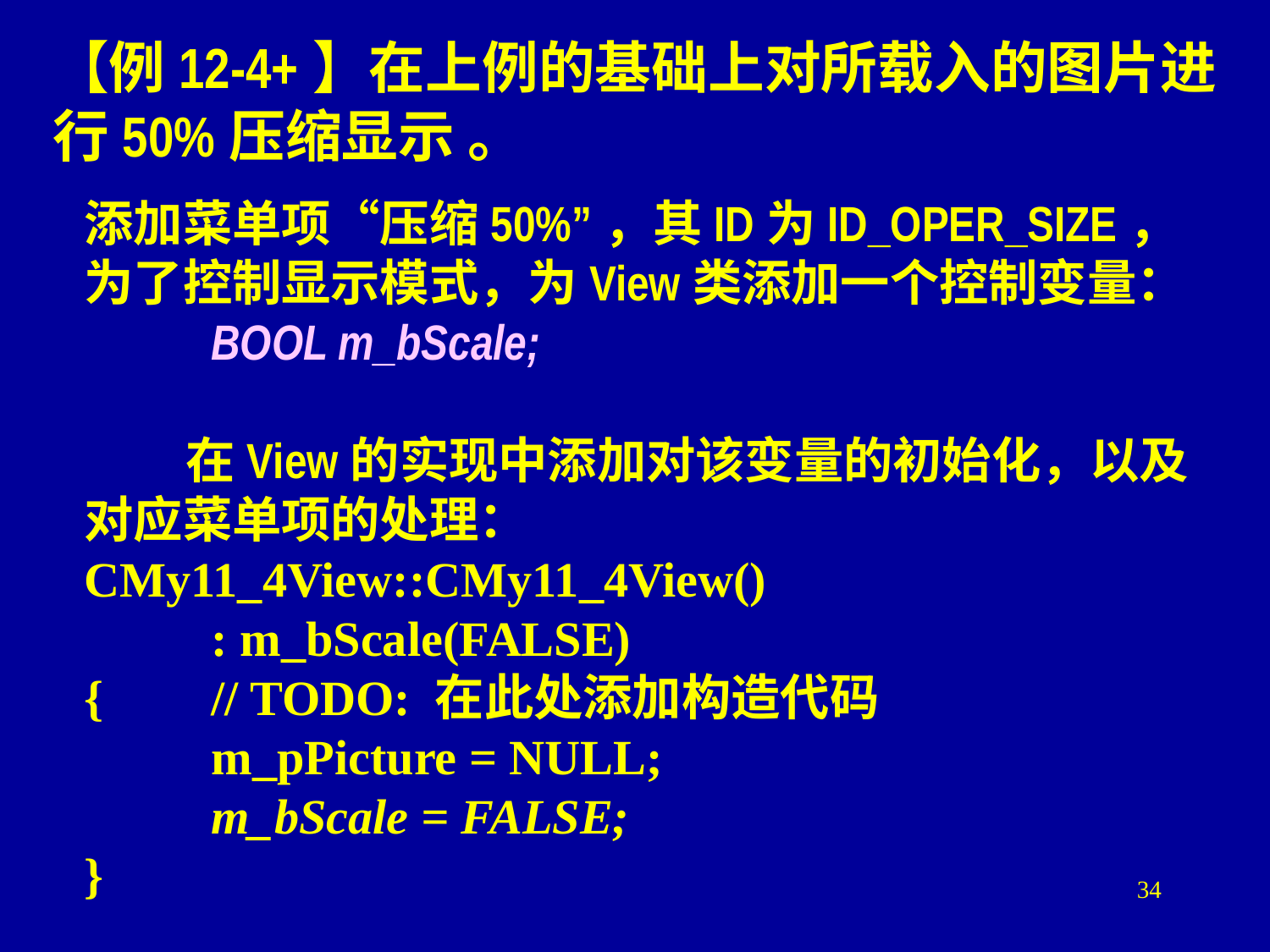

【例12-4+】在上例的基础上对所载入的图片进行50%压缩显示 。
添加菜单项“压缩50%”，其ID为ID_OPER_SIZE，为了控制显示模式，为View类添加一个控制变量：
	BOOL	m_bScale;

        在View的实现中添加对该变量的初始化，以及对应菜单项的处理：
CMy11_4View::CMy11_4View()
	: m_bScale(FALSE)
{	// TODO: 在此处添加构造代码
	m_pPicture = NULL;
	m_bScale = FALSE;
}
34